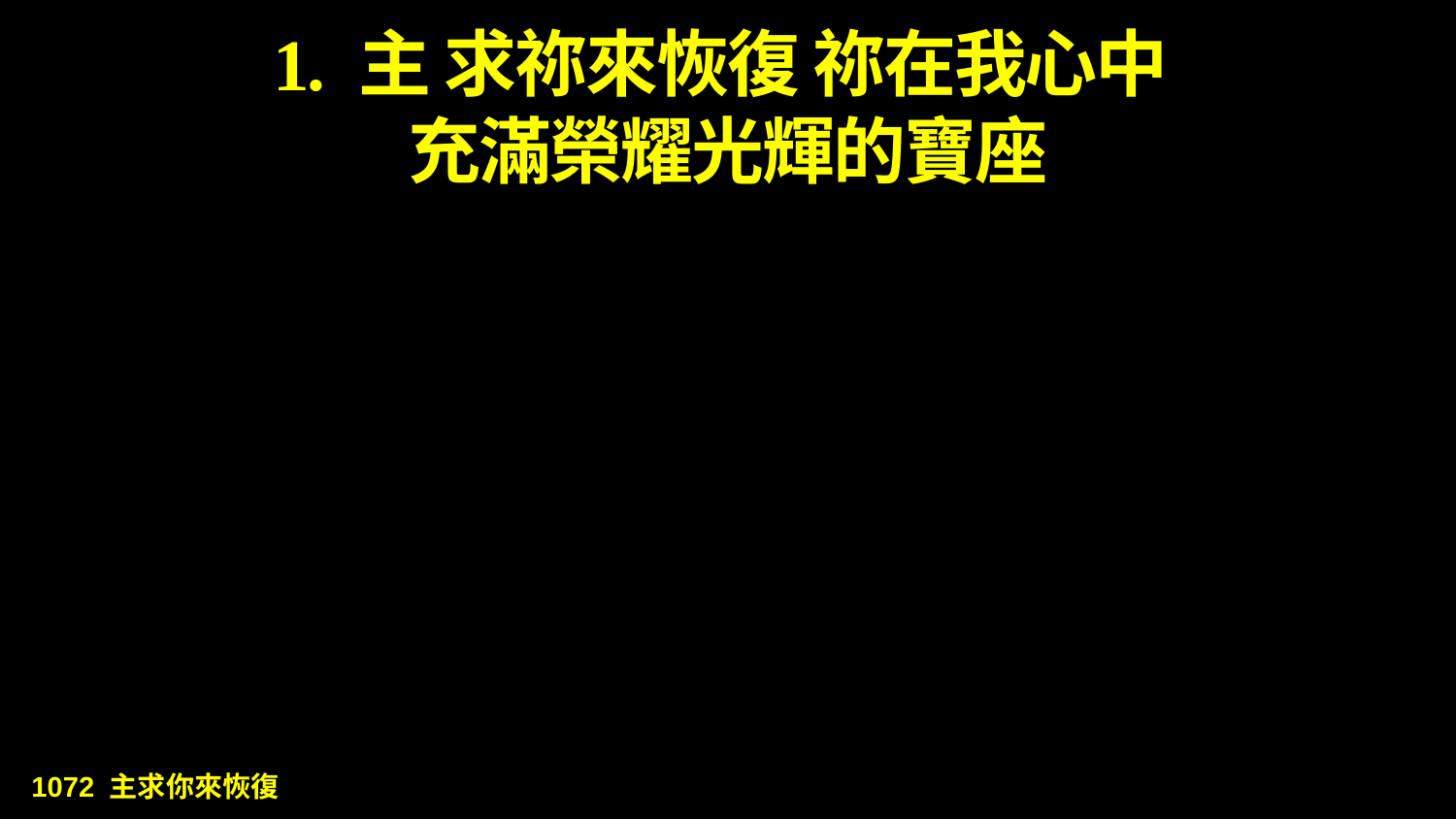

# 1. 主 求祢來恢復 祢在我心中 充滿榮耀光輝的寶座
1072 主求你來恢復